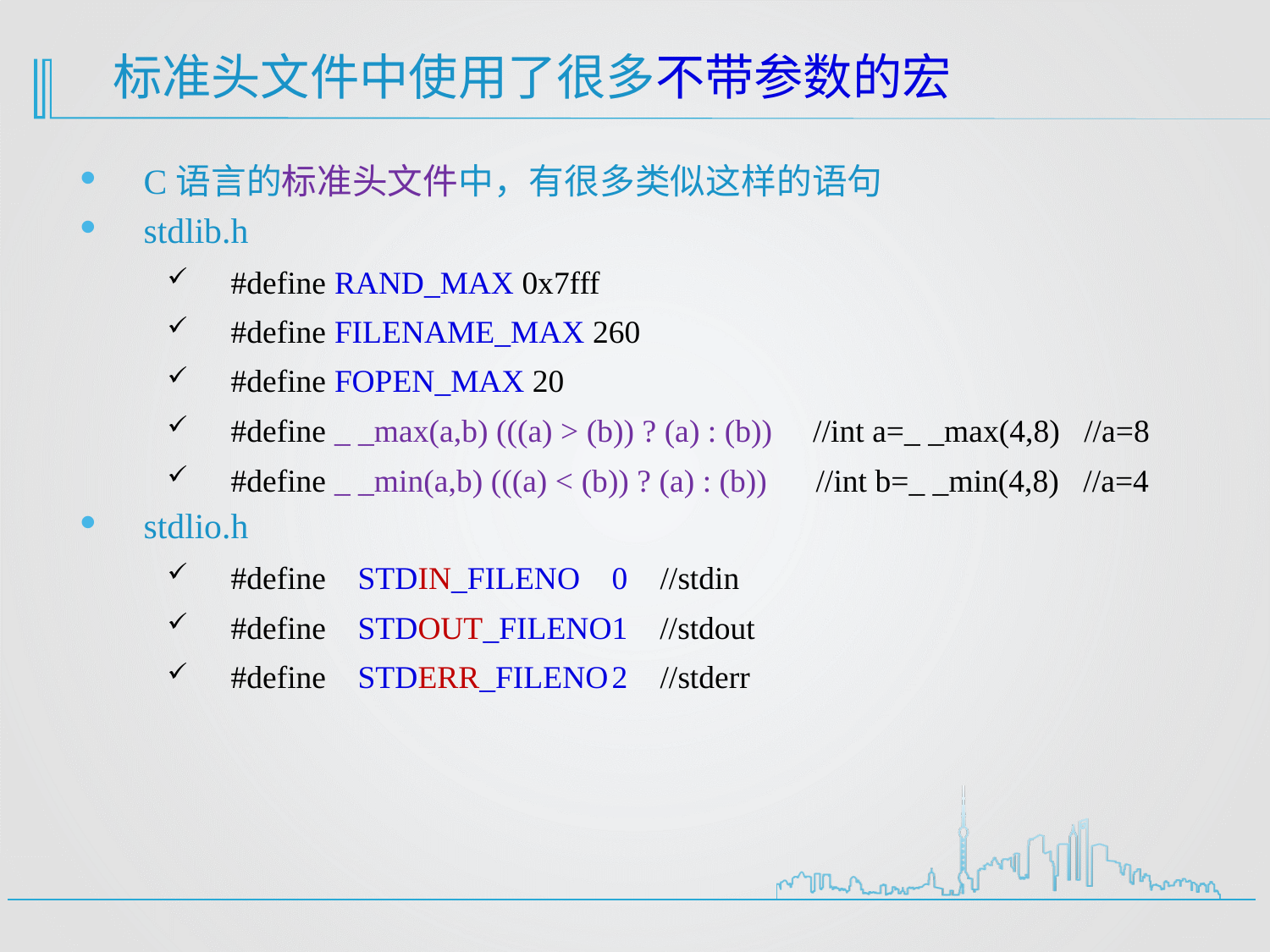

# 标准头文件中使用了很多不带参数的宏
C语言的标准头文件中，有很多类似这样的语句
stdlib.h
#define RAND_MAX 0x7fff
#define FILENAME_MAX 260
#define FOPEN_MAX 20
#define _ _max(a,b) (((a) > (b)) ? (a) : (b))     //int a=_ _max(4,8)   //a=8
#define _ _min(a,b) (((a) < (b)) ? (a) : (b))      //int b=_ _min(4,8)   //a=4
stdlio.h
#define	STDIN_FILENO	0    //stdin
#define	STDOUT_FILENO	1    //stdout
#define	STDERR_FILENO	2    //stderr